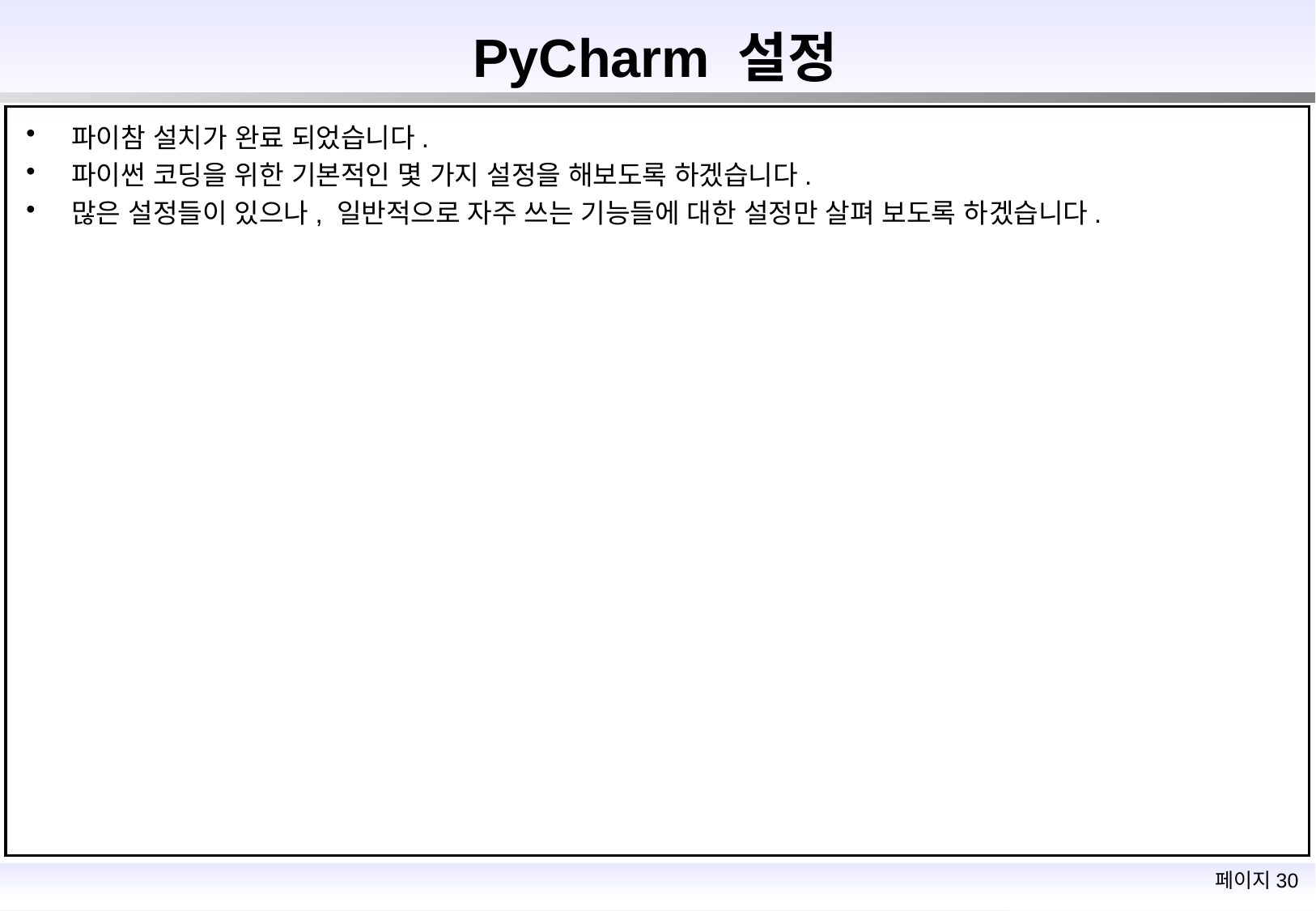

# PyCharm 설정
파이참 설치가 완료 되었습니다.
파이썬 코딩을 위한 기본적인 몇 가지 설정을 해보도록 하겠습니다.
많은 설정들이 있으나, 일반적으로 자주 쓰는 기능들에 대한 설정만 살펴 보도록 하겠습니다.